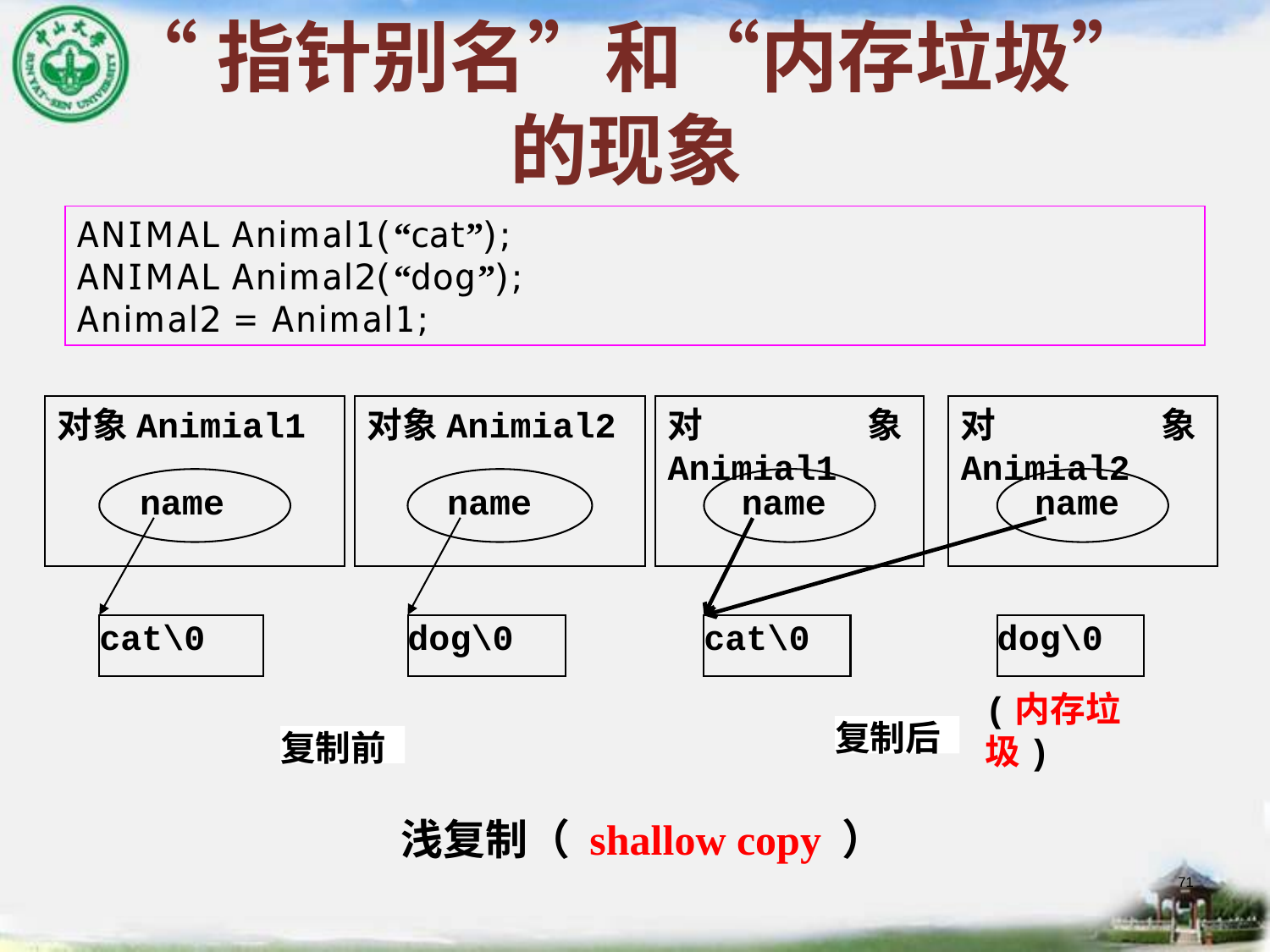

# “指针别名”和“内存垃圾”的现象
ANIMAL Animal1(“cat”);
ANIMAL Animal2(“dog”);
Animal2 = Animal1;
对象Animial1
name

cat\0
对象Animial2
name

dog\0
对象Animial1
对象Animial2
name
name

cat\0
dog\0
(内存垃圾)
复制后
复制前
浅复制（ shallow copy ）
71